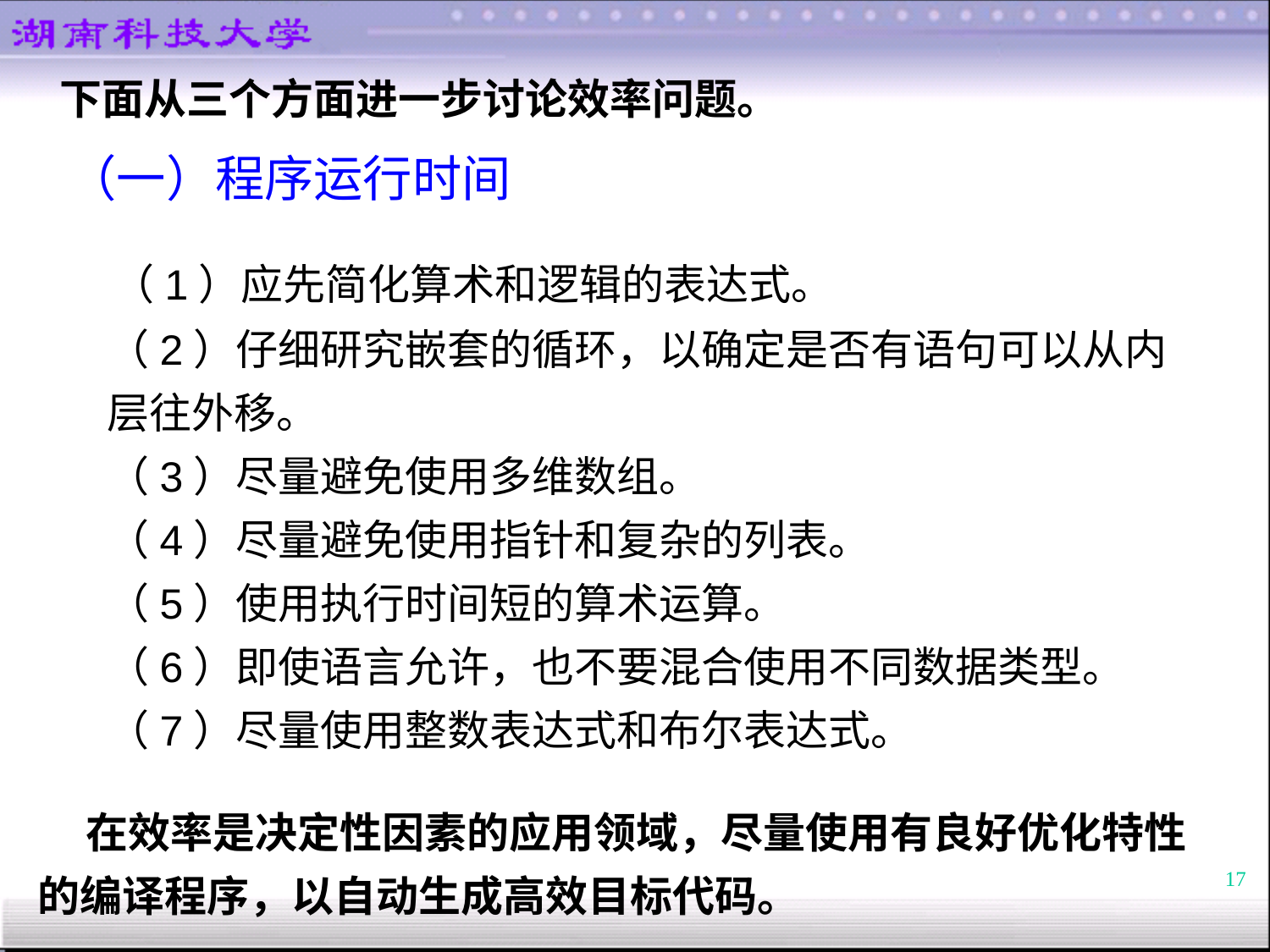

下面从三个方面进一步讨论效率问题。

（一）程序运行时间
   （1）应先简化算术和逻辑的表达式。
（2）仔细研究嵌套的循环，以确定是否有语句可以从内层往外移。
（3）尽量避免使用多维数组。
（4）尽量避免使用指针和复杂的列表。
（5）使用执行时间短的算术运算。
（6）即使语言允许，也不要混合使用不同数据类型。
（7）尽量使用整数表达式和布尔表达式。
    在效率是决定性因素的应用领域，尽量使用有良好优化特性的编译程序，以自动生成高效目标代码。
17